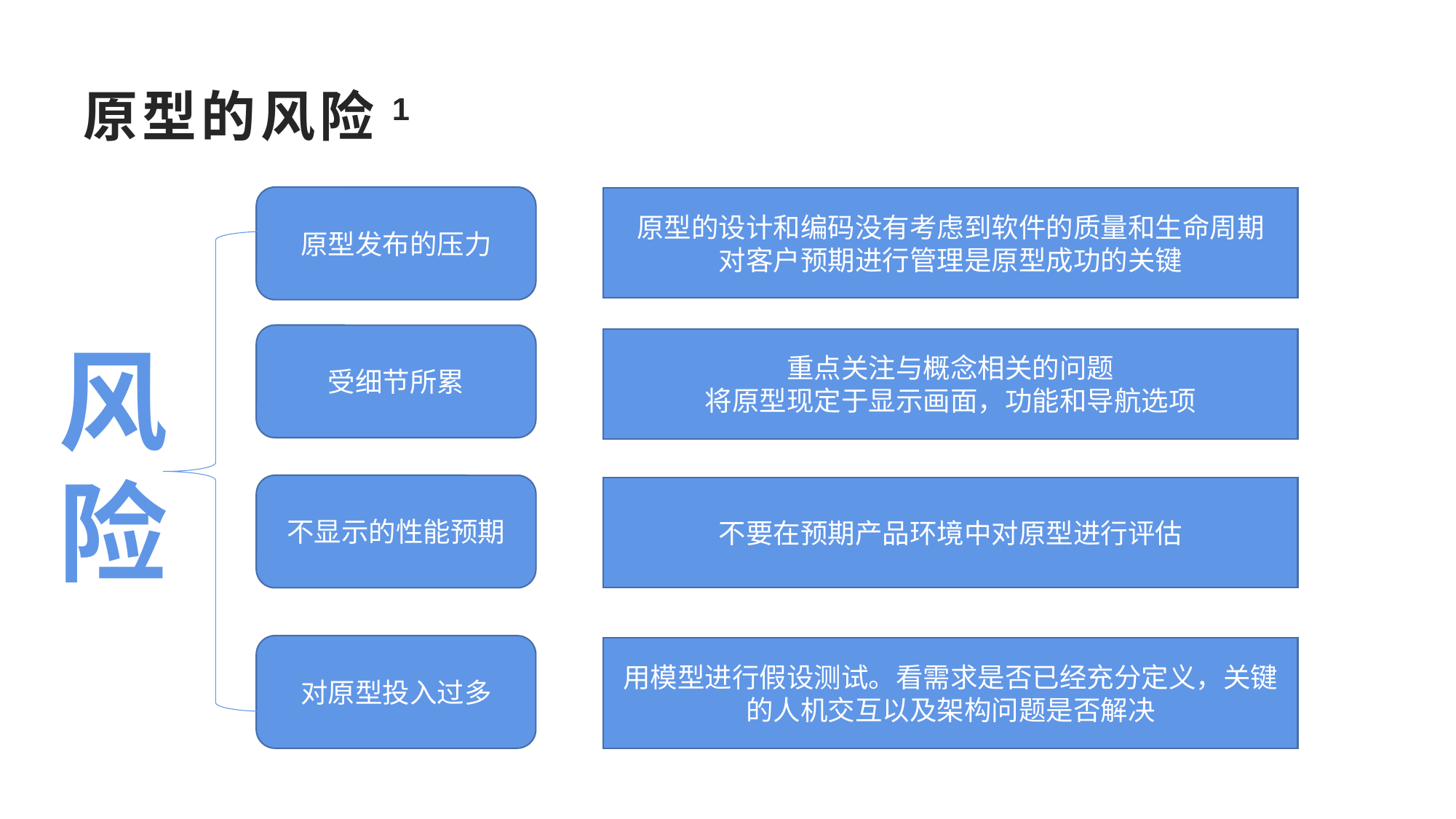

# 原型的风险1
原型发布的压力
原型的设计和编码没有考虑到软件的质量和生命周期
对客户预期进行管理是原型成功的关键

受细节所累
风险
重点关注与概念相关的问题
将原型现定于显示画面，功能和导航选项
不显示的性能预期
不要在预期产品环境中对原型进行评估
对原型投入过多
用模型进行假设测试。看需求是否已经充分定义，关键的人机交互以及架构问题是否解决